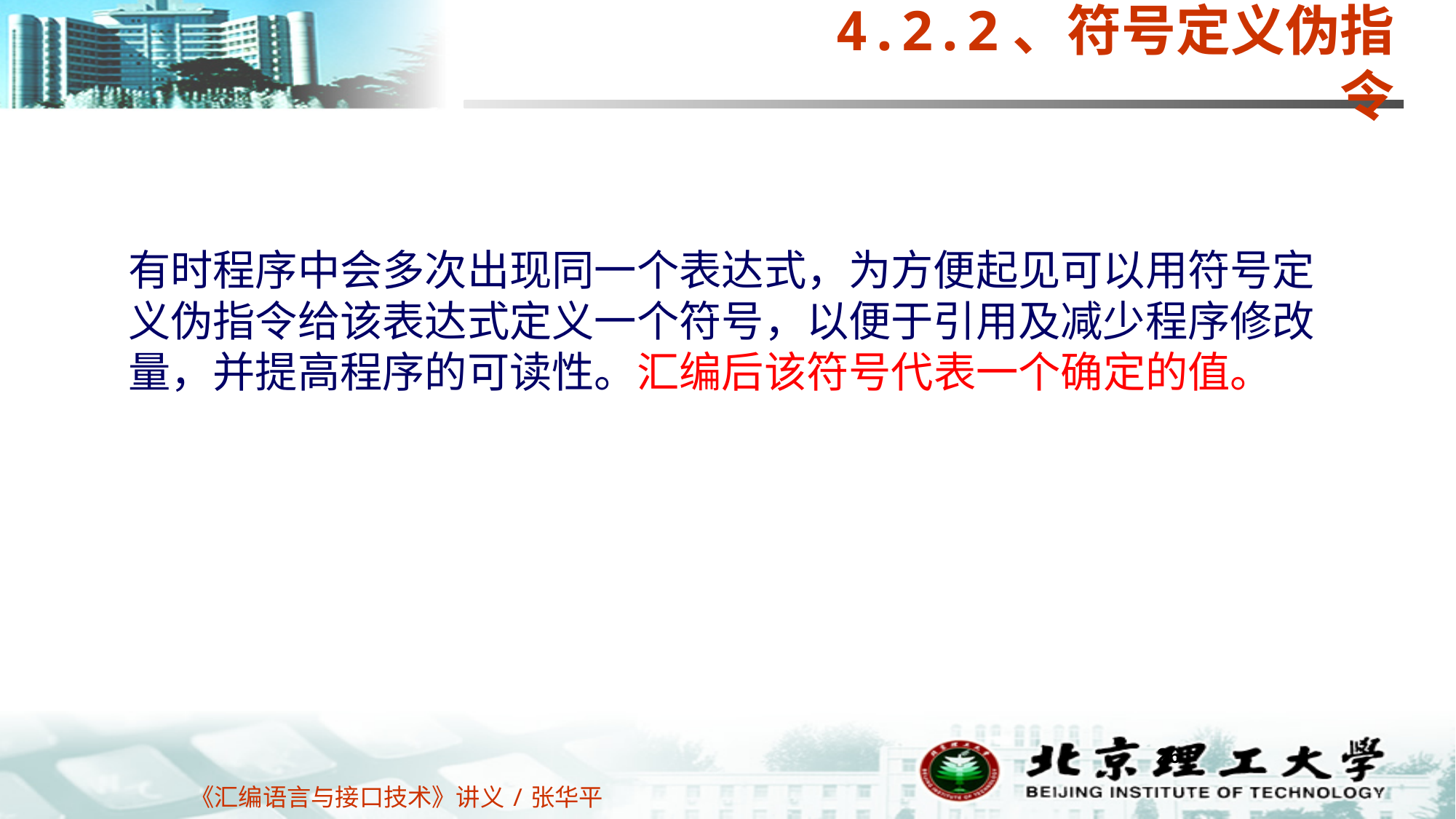

4.2.2、符号定义伪指令
有时程序中会多次出现同一个表达式，为方便起见可以用符号定义伪指令给该表达式定义一个符号，以便于引用及减少程序修改量，并提高程序的可读性。汇编后该符号代表一个确定的值。
26